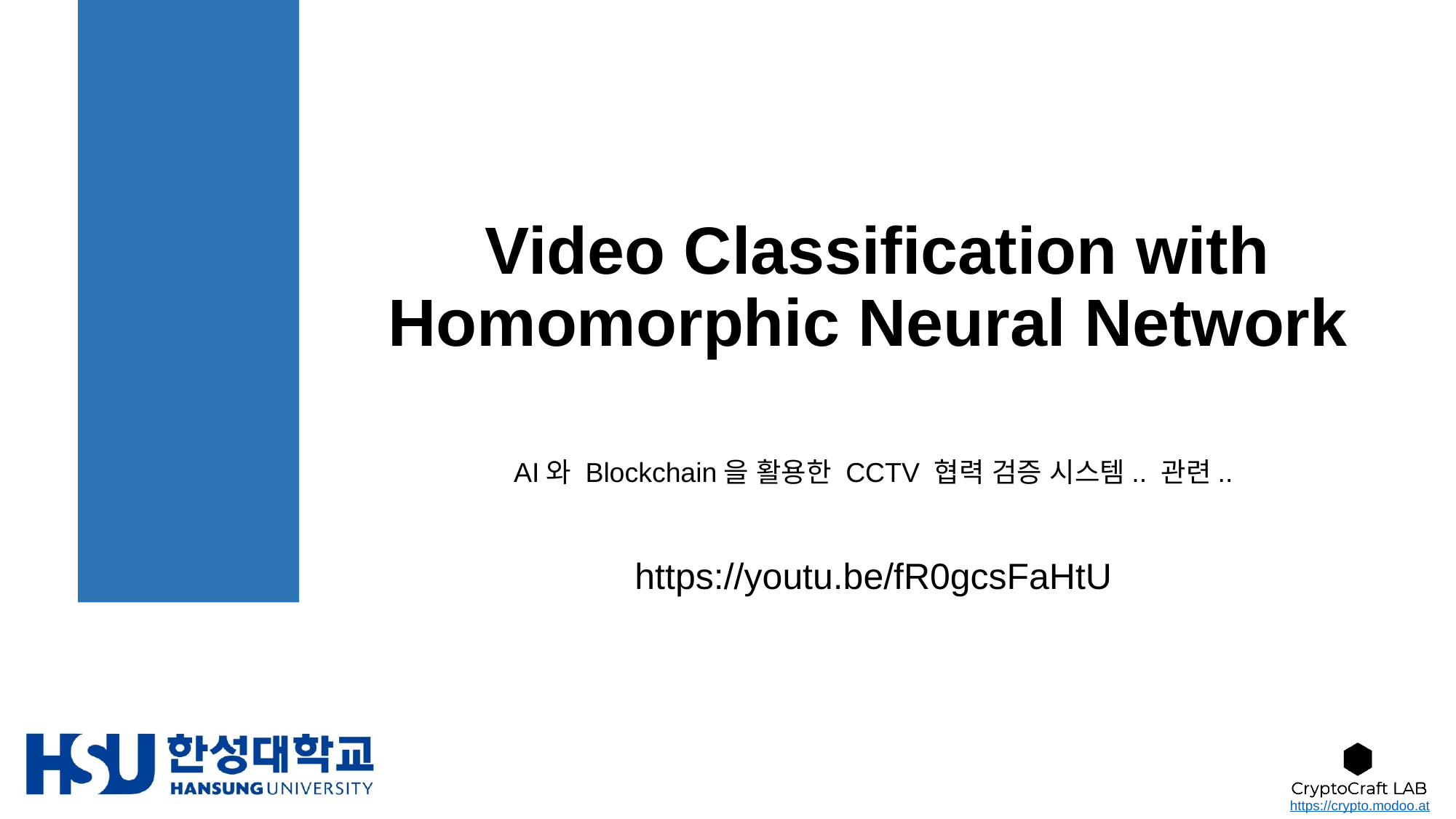

# Video Classification with Homomorphic Neural Network
AI와 Blockchain을 활용한 CCTV 협력 검증 시스템.. 관련..

https://youtu.be/fR0gcsFaHtU